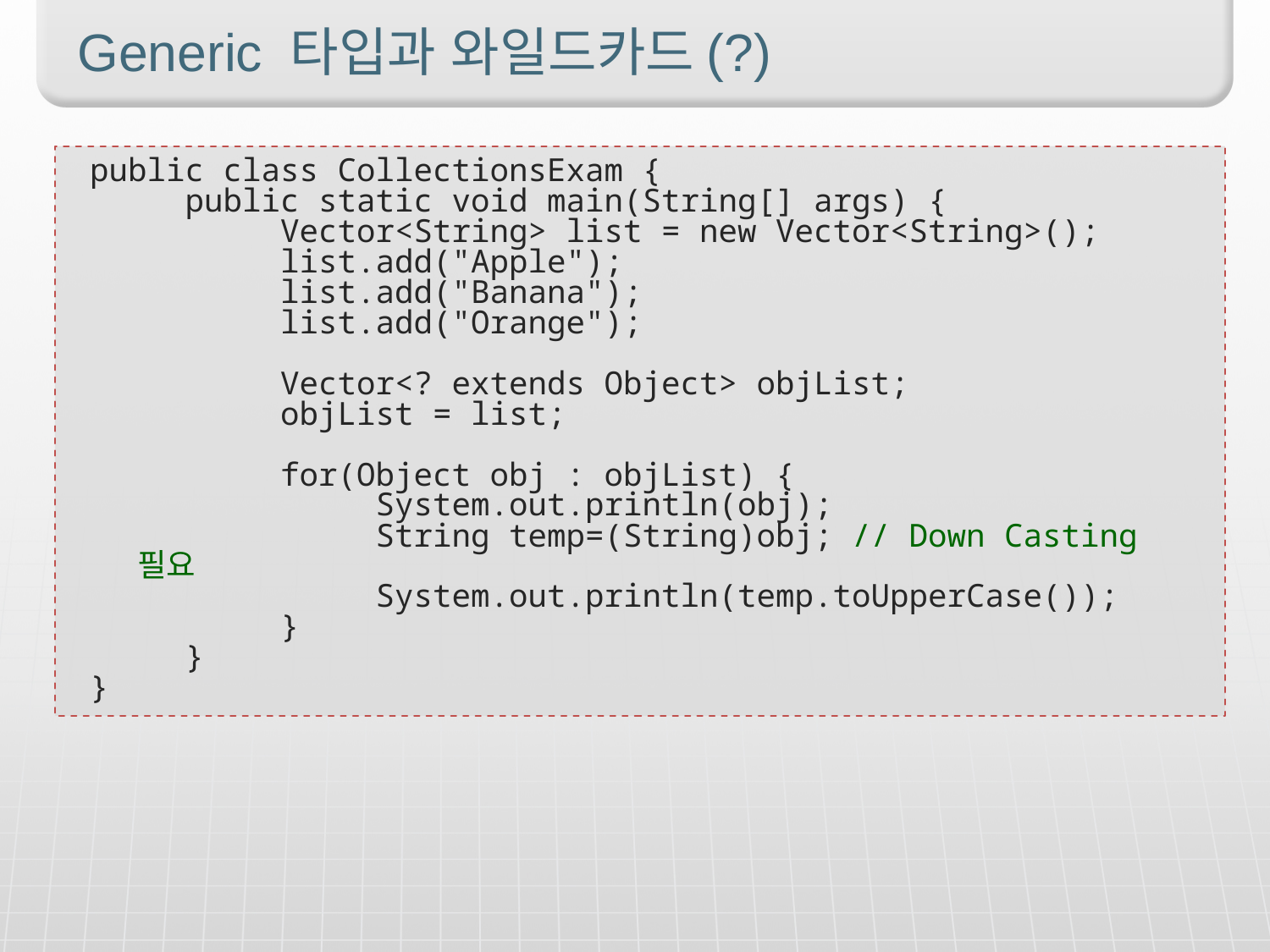

# Generic 타입과 와일드카드(?)
public class CollectionsExam {
     public static void main(String[] args) {
          Vector<String> list = new Vector<String>();
          list.add("Apple");
          list.add("Banana");
          list.add("Orange");

          Vector<? extends Object> objList;
          objList = list;

          for(Object obj : objList) {
               System.out.println(obj);
               String temp=(String)obj; // Down Casting 필요
               System.out.println(temp.toUpperCase());
          }
     }
}